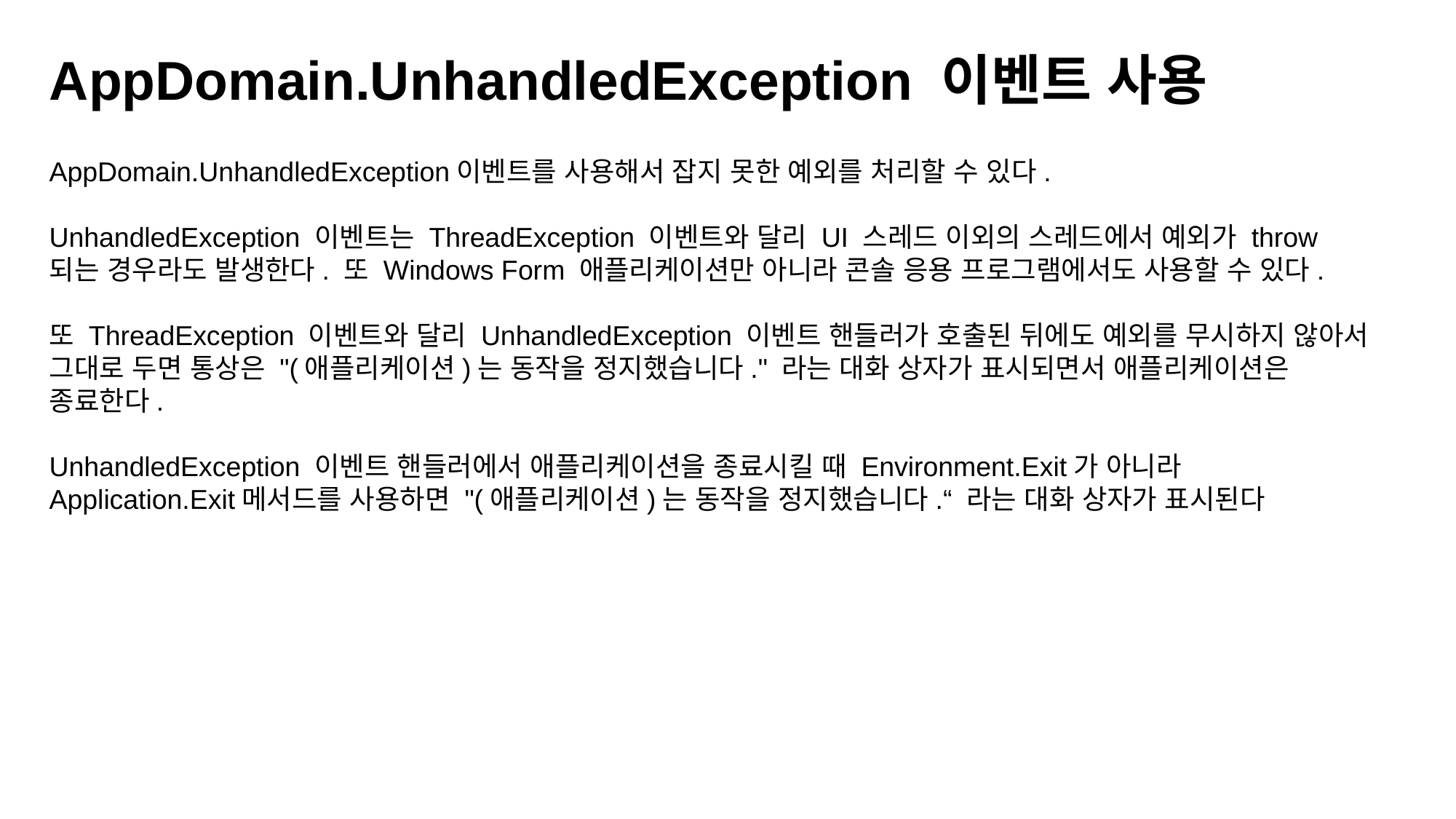

AppDomain.UnhandledException 이벤트 사용
AppDomain.UnhandledException이벤트를 사용해서 잡지 못한 예외를 처리할 수 있다.
UnhandledException 이벤트는 ThreadException 이벤트와 달리 UI 스레드 이외의 스레드에서 예외가 throw 되는 경우라도 발생한다. 또 Windows Form 애플리케이션만 아니라 콘솔 응용 프로그램에서도 사용할 수 있다.
또 ThreadException 이벤트와 달리 UnhandledException 이벤트 핸들러가 호출된 뒤에도 예외를 무시하지 않아서 그대로 두면 통상은 "(애플리케이션)는 동작을 정지했습니다." 라는 대화 상자가 표시되면서 애플리케이션은 종료한다.
UnhandledException 이벤트 핸들러에서 애플리케이션을 종료시킬 때 Environment.Exit가 아니라 Application.Exit메서드를 사용하면 "(애플리케이션)는 동작을 정지했습니다.“ 라는 대화 상자가 표시된다